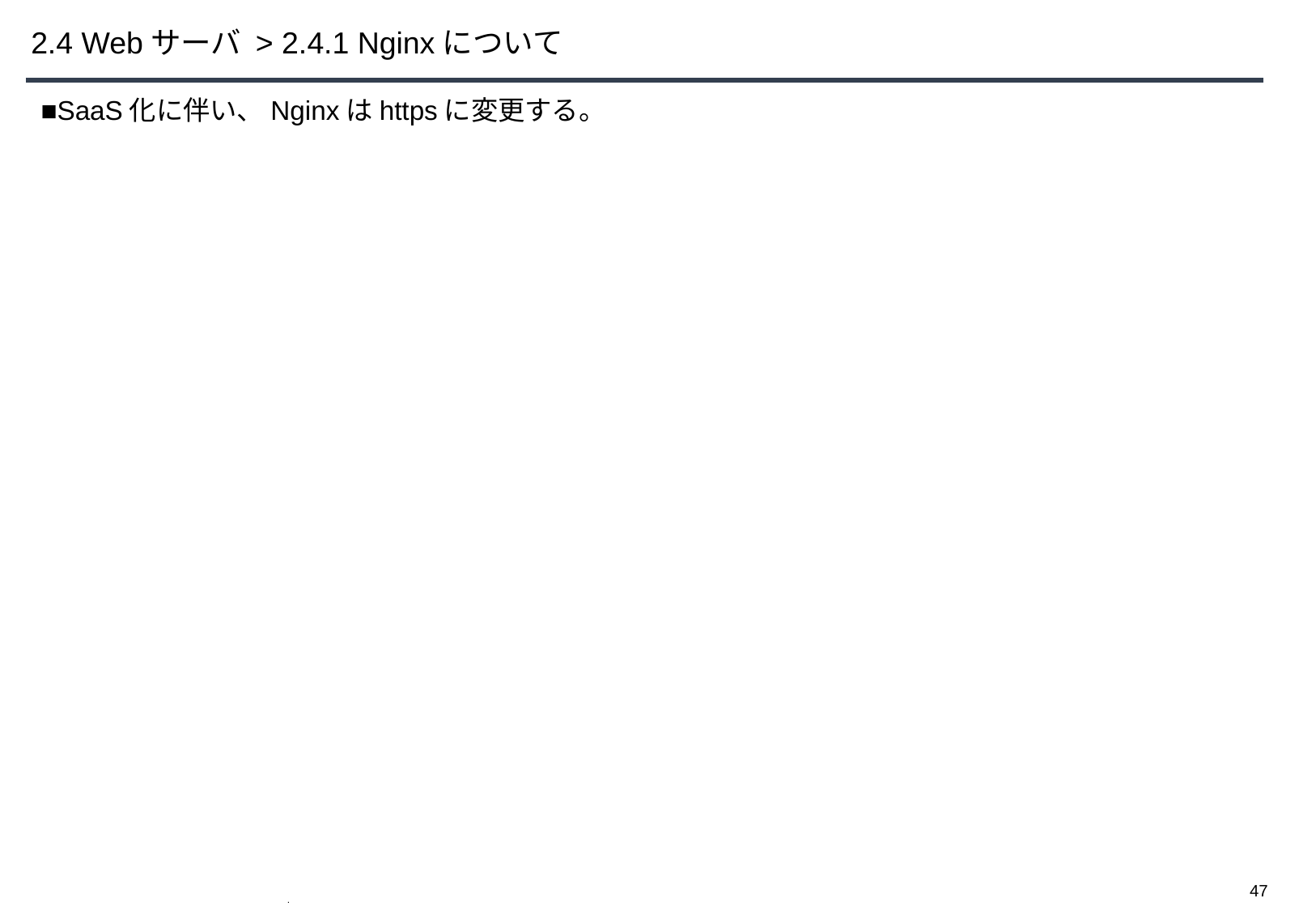

# 2.4 Webサーバ > 2.4.1 Nginxについて
■SaaS化に伴い、Nginxはhttpsに変更する。